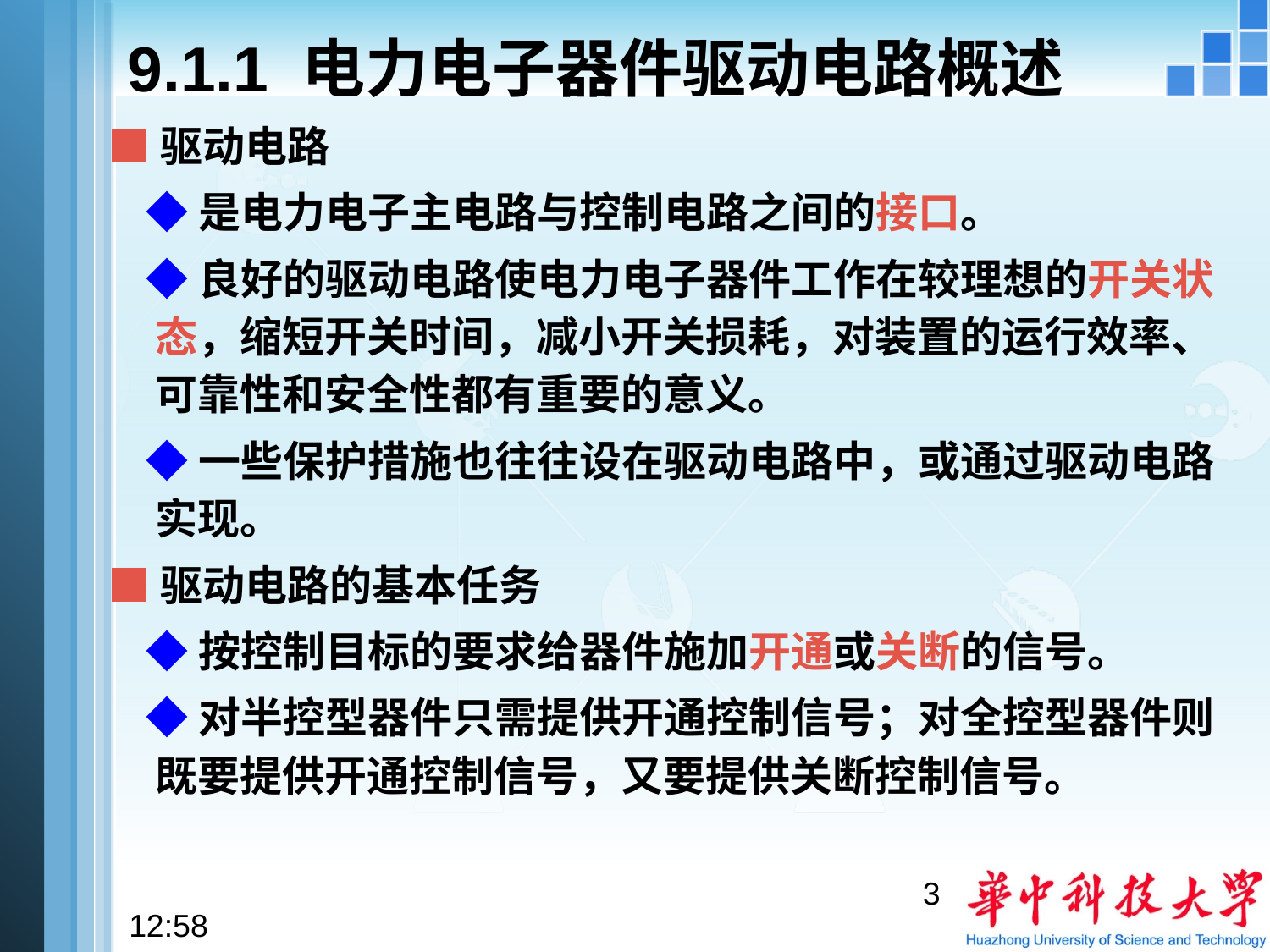

# 9.1.1 电力电子器件驱动电路概述
■驱动电路
    ◆是电力电子主电路与控制电路之间的接口。
    ◆良好的驱动电路使电力电子器件工作在较理想的开关状态，缩短开关时间，减小开关损耗，对装置的运行效率、可靠性和安全性都有重要的意义。
    ◆一些保护措施也往往设在驱动电路中，或通过驱动电路实现。
■驱动电路的基本任务
    ◆按控制目标的要求给器件施加开通或关断的信号。
    ◆对半控型器件只需提供开通控制信号；对全控型器件则既要提供开通控制信号，又要提供关断控制信号。
3
12:58